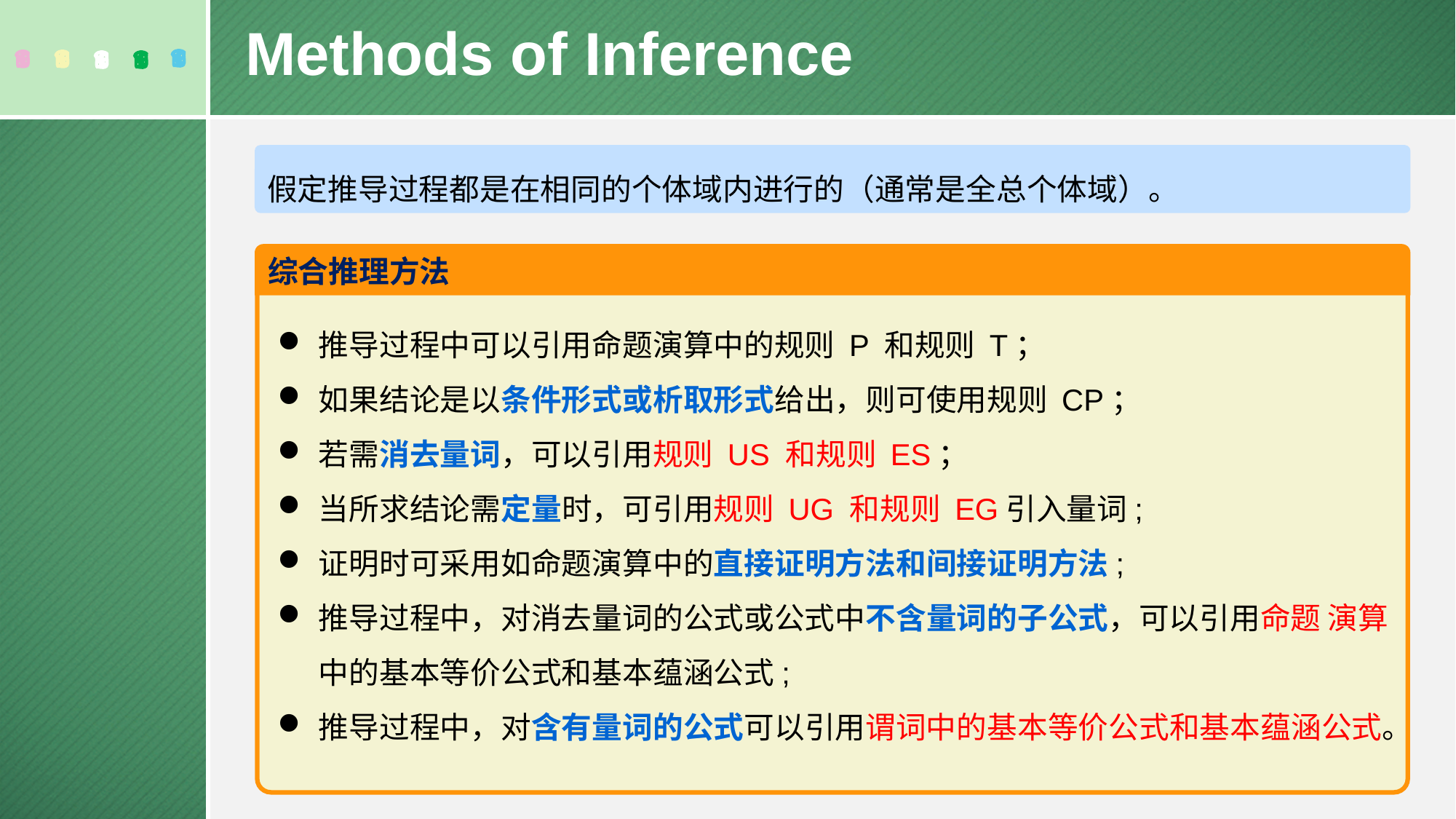

Methods of Inference

假定推导过程都是在相同的个体域内进行的（通常是全总个体域）。
综合推理方法

推导过程中可以引用命题演算中的规则 P 和规则 T；
如果结论是以条件形式或析取形式给出，则可使用规则 CP；
若需消去量词，可以引用规则 US 和规则 ES；
当所求结论需定量时，可引用规则 UG 和规则 EG引入量词;
证明时可采用如命题演算中的直接证明方法和间接证明方法;
推导过程中，对消去量词的公式或公式中不含量词的子公式，可以引用命题 演算中的基本等价公式和基本蕴涵公式;
推导过程中，对含有量词的公式可以引用谓词中的基本等价公式和基本蕴涵公式。